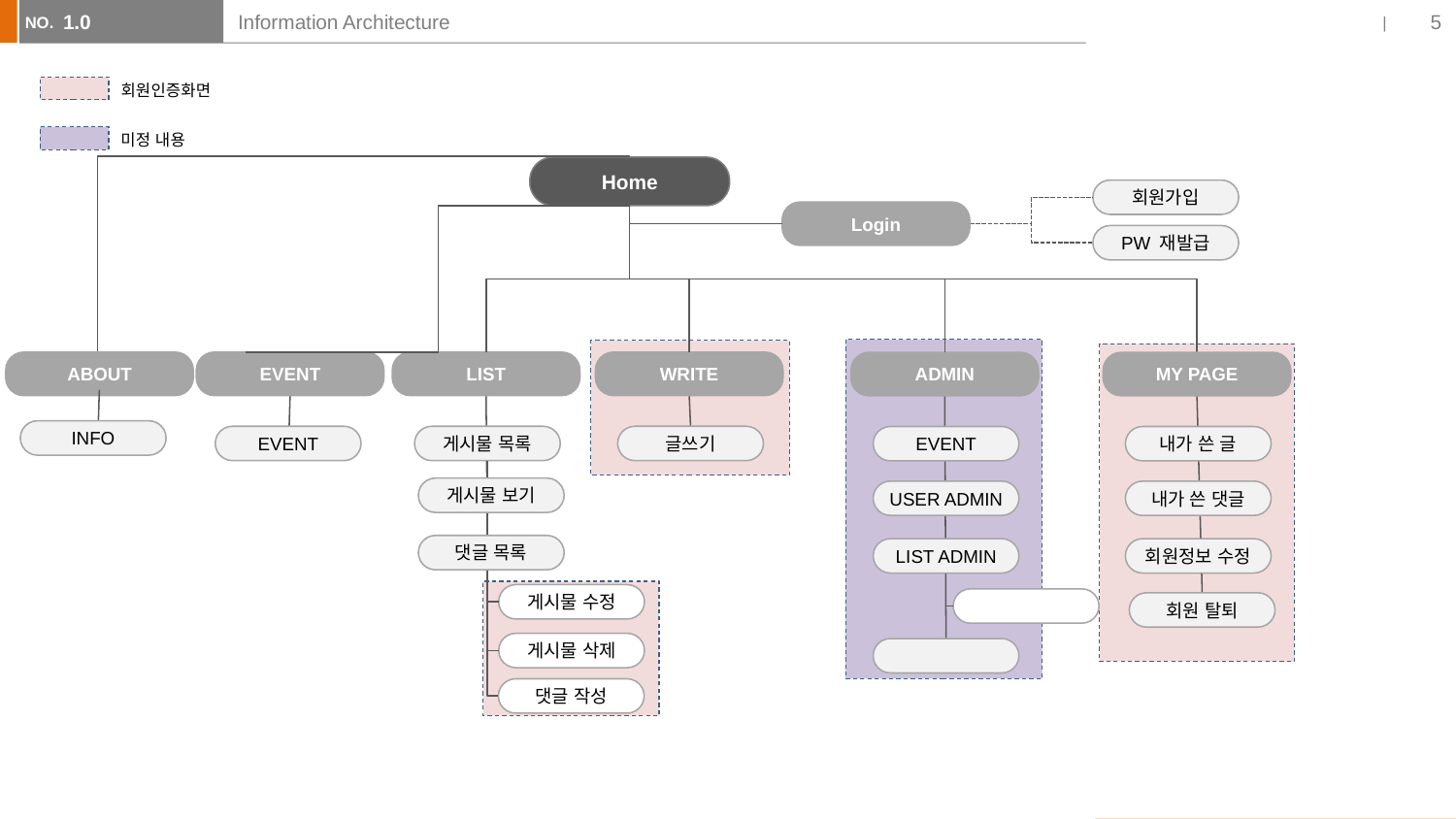

5
1.0

# Information Architecture
회원인증화면

미정 내용

Home
회원가입
Login
PW 재발급

ABOUT
EVENT
LIST
WRITE
ADMIN
MY PAGE
INFO
EVENT
게시물 목록
글쓰기
EVENT
내가 쓴 글
게시물 보기
USER ADMIN
내가 쓴 댓글
댓글 목록
LIST ADMIN
회원정보 수정

게시물 수정

회원 탈퇴
게시물 삭제

댓글 작성